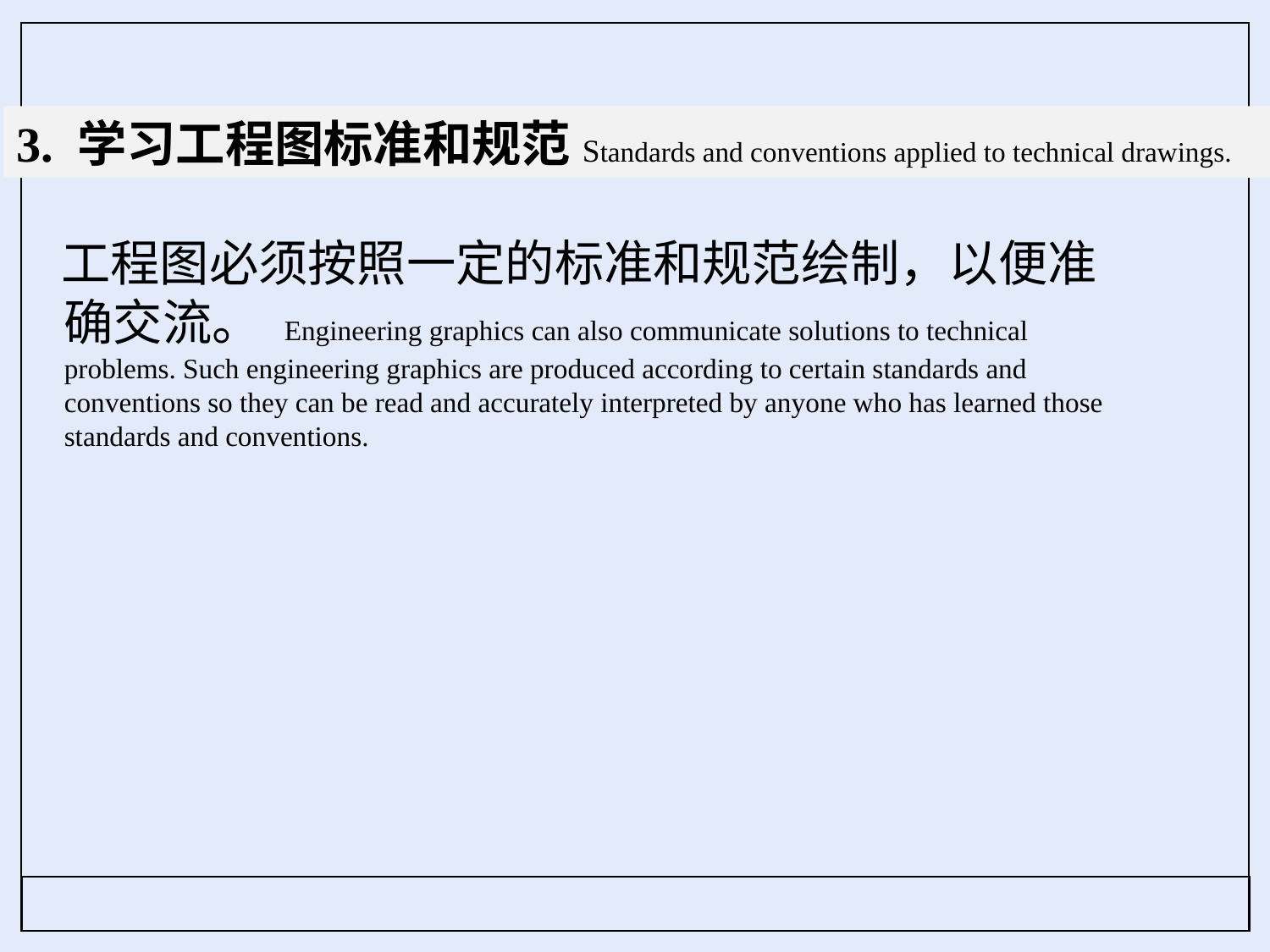

3. 学习工程图标准和规范Standards and conventions applied to technical drawings.
   工程图必须按照一定的标准和规范绘制，以便准确交流。 Engineering graphics can also communicate solutions to technical problems. Such engineering graphics are produced according to certain standards and conventions so they can be read and accurately interpreted by anyone who has learned those standards and conventions.